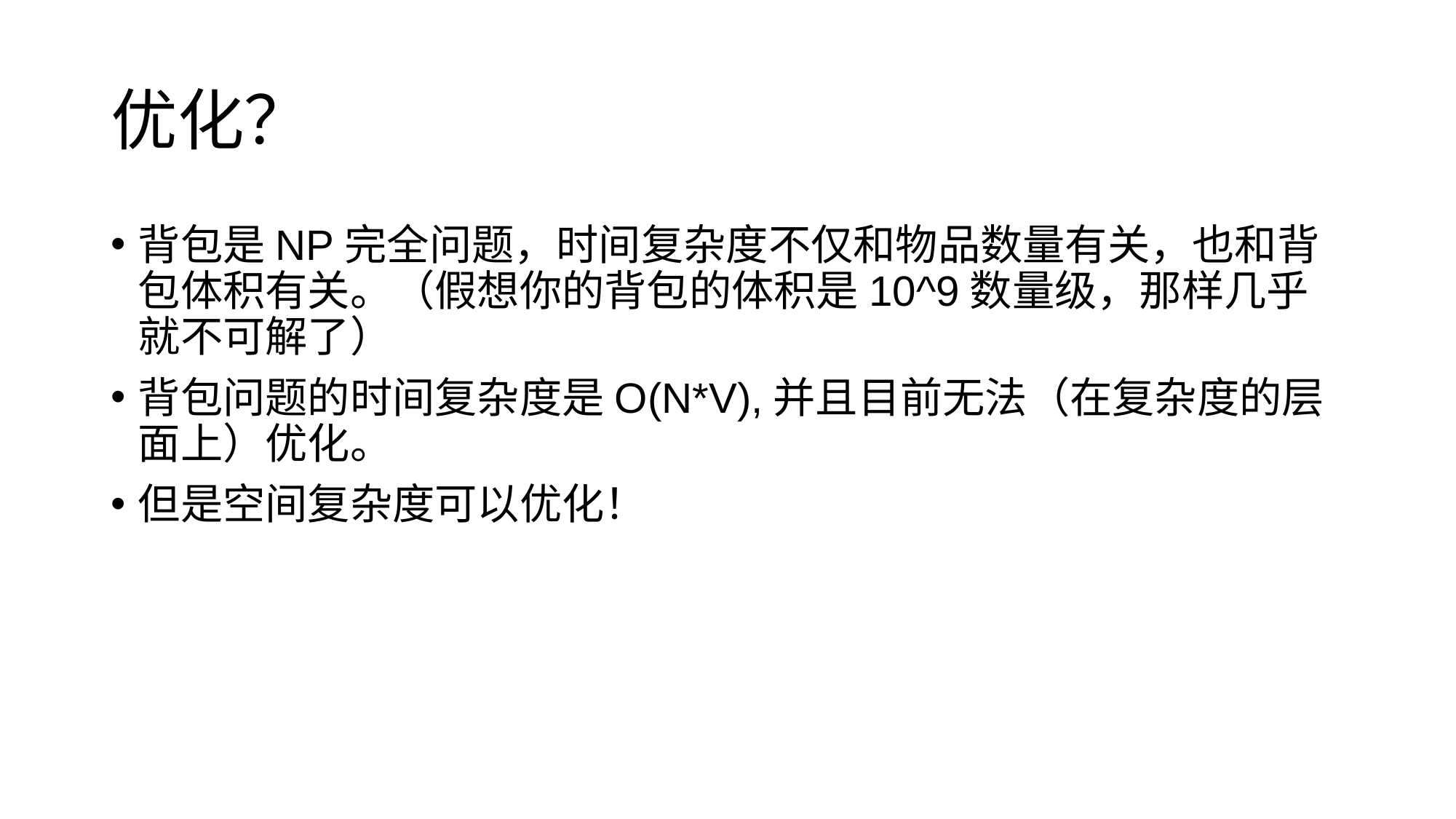

# 优化？
背包是NP完全问题，时间复杂度不仅和物品数量有关，也和背包体积有关。（假想你的背包的体积是10^9数量级，那样几乎就不可解了）
背包问题的时间复杂度是O(N*V),并且目前无法（在复杂度的层面上）优化。
但是空间复杂度可以优化！